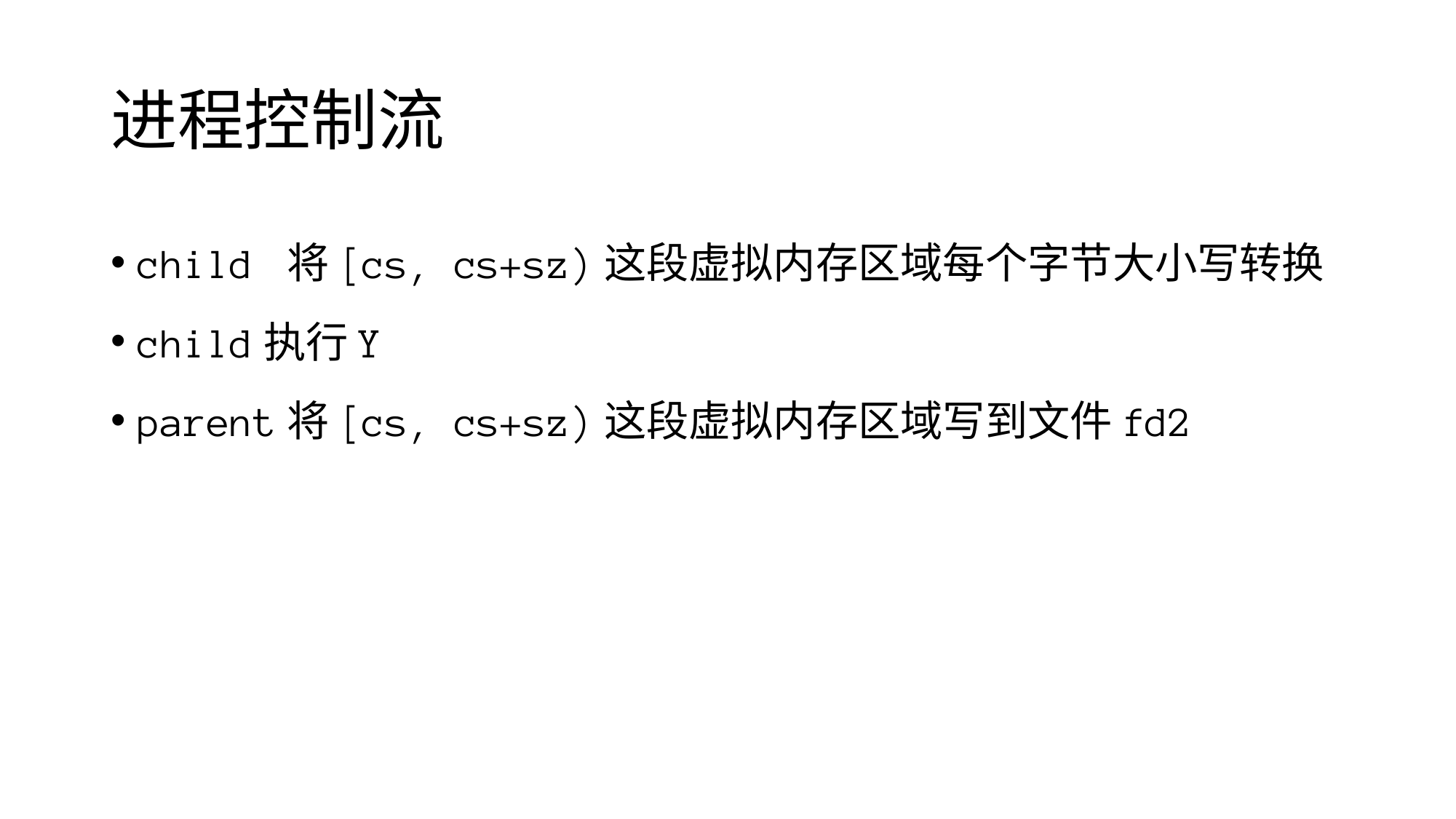

# 进程控制流
child 将[cs, cs+sz)这段虚拟内存区域每个字节大小写转换
child执行Y
parent将[cs, cs+sz)这段虚拟内存区域写到文件fd2